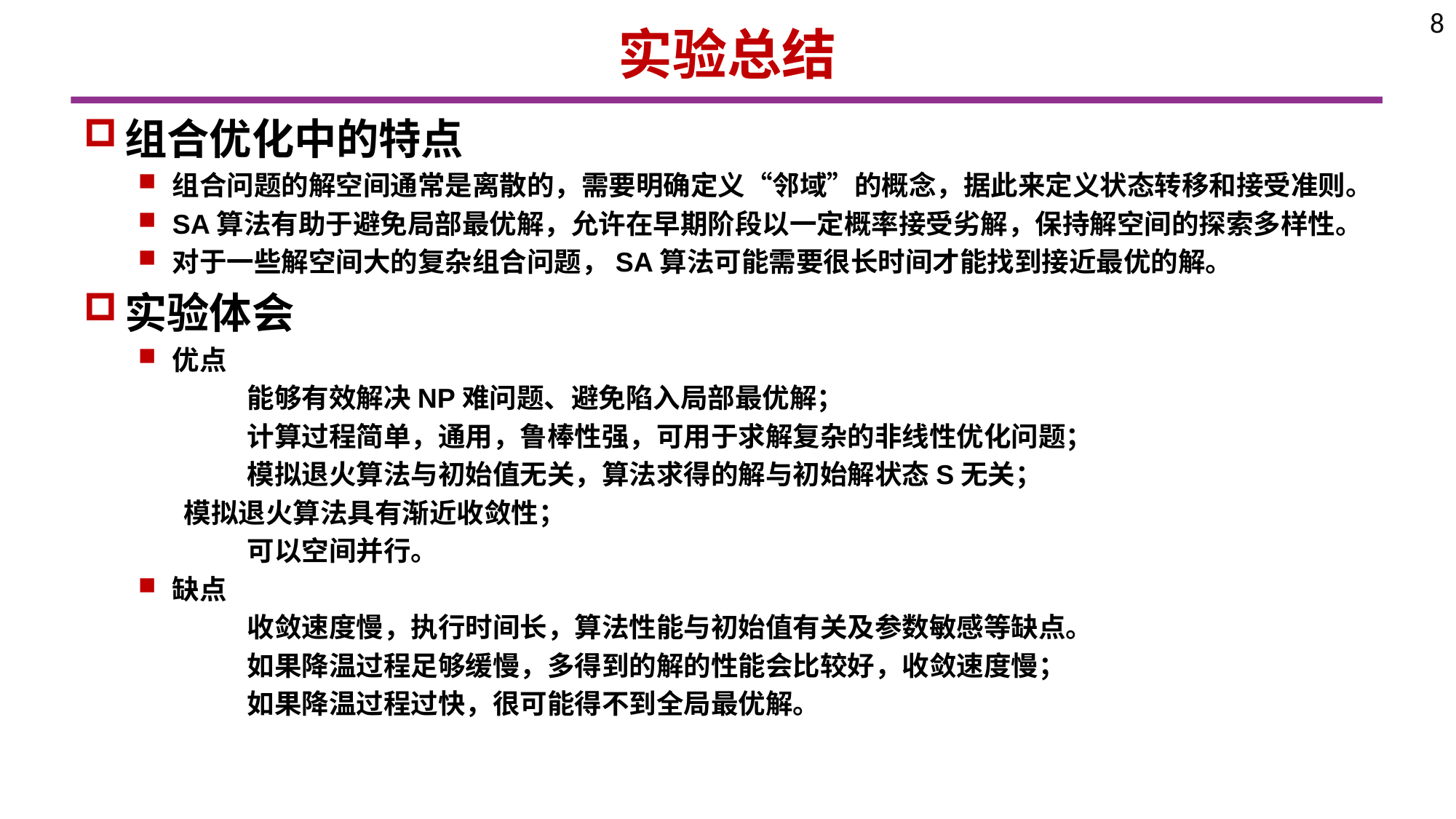

8
# 实验总结
组合优化中的特点
组合问题的解空间通常是离散的，需要明确定义“邻域”的概念，据此来定义状态转移和接受准则。
SA算法有助于避免局部最优解，允许在早期阶段以一定概率接受劣解，保持解空间的探索多样性。
对于一些解空间大的复杂组合问题，SA算法可能需要很长时间才能找到接近最优的解。
实验体会
优点
	能够有效解决NP难问题、避免陷入局部最优解；
	计算过程简单，通用，鲁棒性强，可用于求解复杂的非线性优化问题；
	模拟退火算法与初始值无关，算法求得的解与初始解状态S无关；
　   模拟退火算法具有渐近收敛性；
	可以空间并行。
缺点
	收敛速度慢，执行时间长，算法性能与初始值有关及参数敏感等缺点。
	如果降温过程足够缓慢，多得到的解的性能会比较好，收敛速度慢；
	如果降温过程过快，很可能得不到全局最优解。